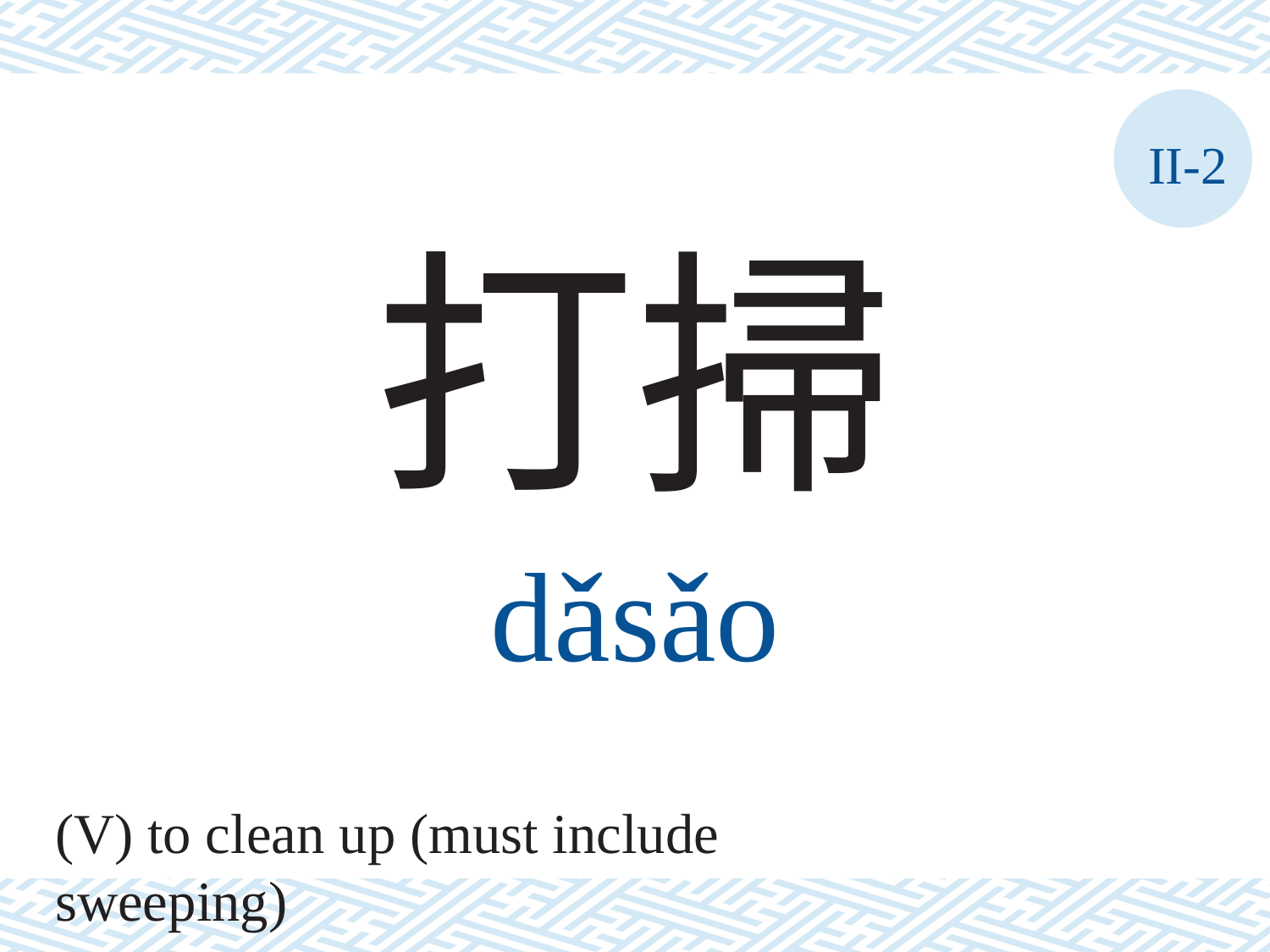

II-2
打掃
dǎsǎo
(V) to clean up (must include sweeping)